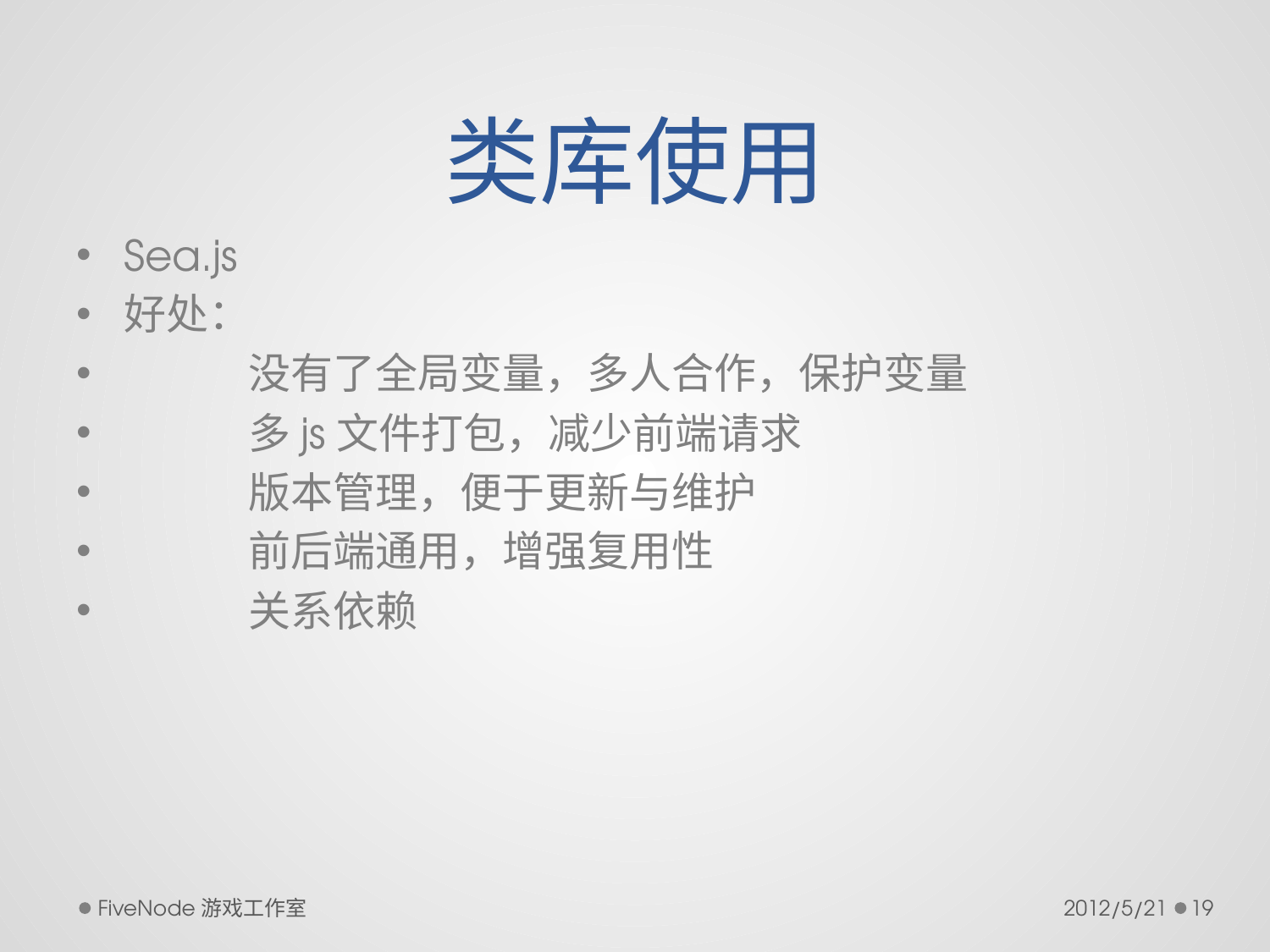

# 类库使用
Sea.js
好处：
            没有了全局变量，多人合作，保护变量
            多js文件打包，减少前端请求
            版本管理，便于更新与维护
            前后端通用，增强复用性
            关系依赖

FiveNode游戏工作室
2012/5/21
19